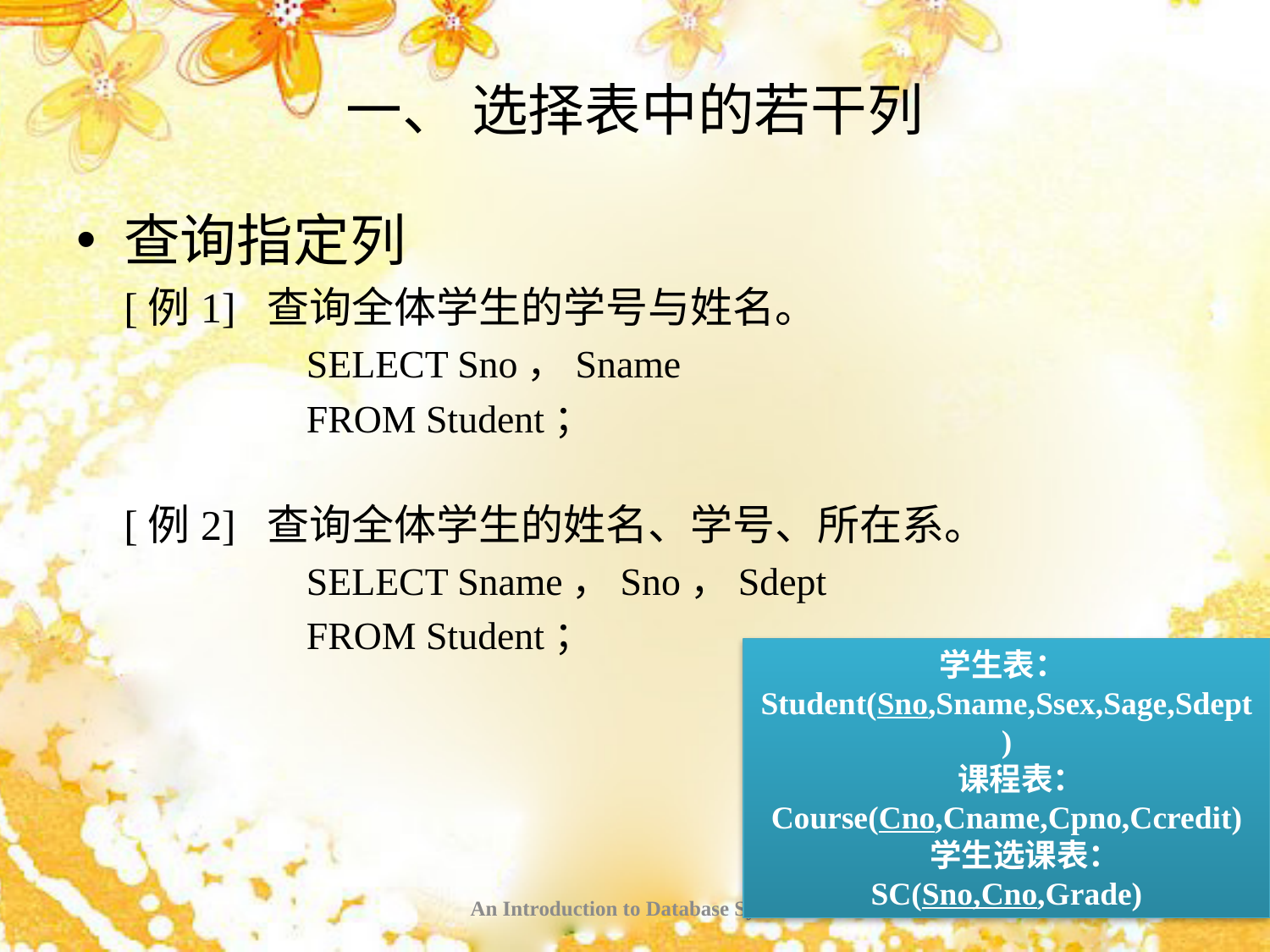

# 一、 选择表中的若干列
查询指定列
	[例1]  查询全体学生的学号与姓名。
		SELECT Sno，Sname
		FROM Student；

	[例2]  查询全体学生的姓名、学号、所在系。
		SELECT Sname，Sno，Sdept
		FROM Student；
学生表：Student(Sno,Sname,Ssex,Sage,Sdept)
    课程表：Course(Cno,Cname,Cpno,Ccredit)
    学生选课表：
SC(Sno,Cno,Grade)
An Introduction to Database System